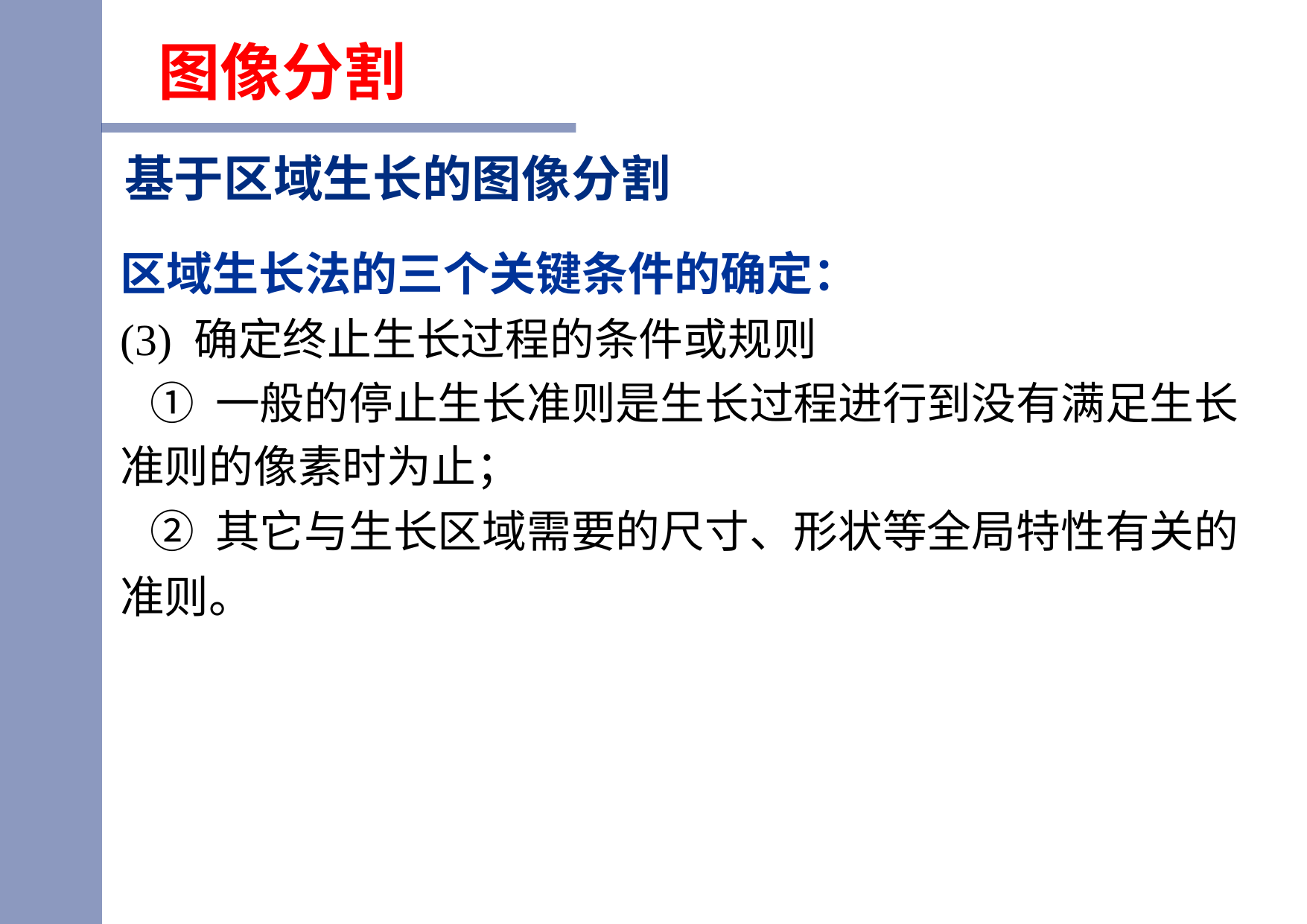

图像分割
基于区域生长的图像分割
区域生长法的三个关键条件的确定：
(3) 确定终止生长过程的条件或规则
   ① 一般的停止生长准则是生长过程进行到没有满足生长准则的像素时为止；
   ② 其它与生长区域需要的尺寸、形状等全局特性有关的准则。